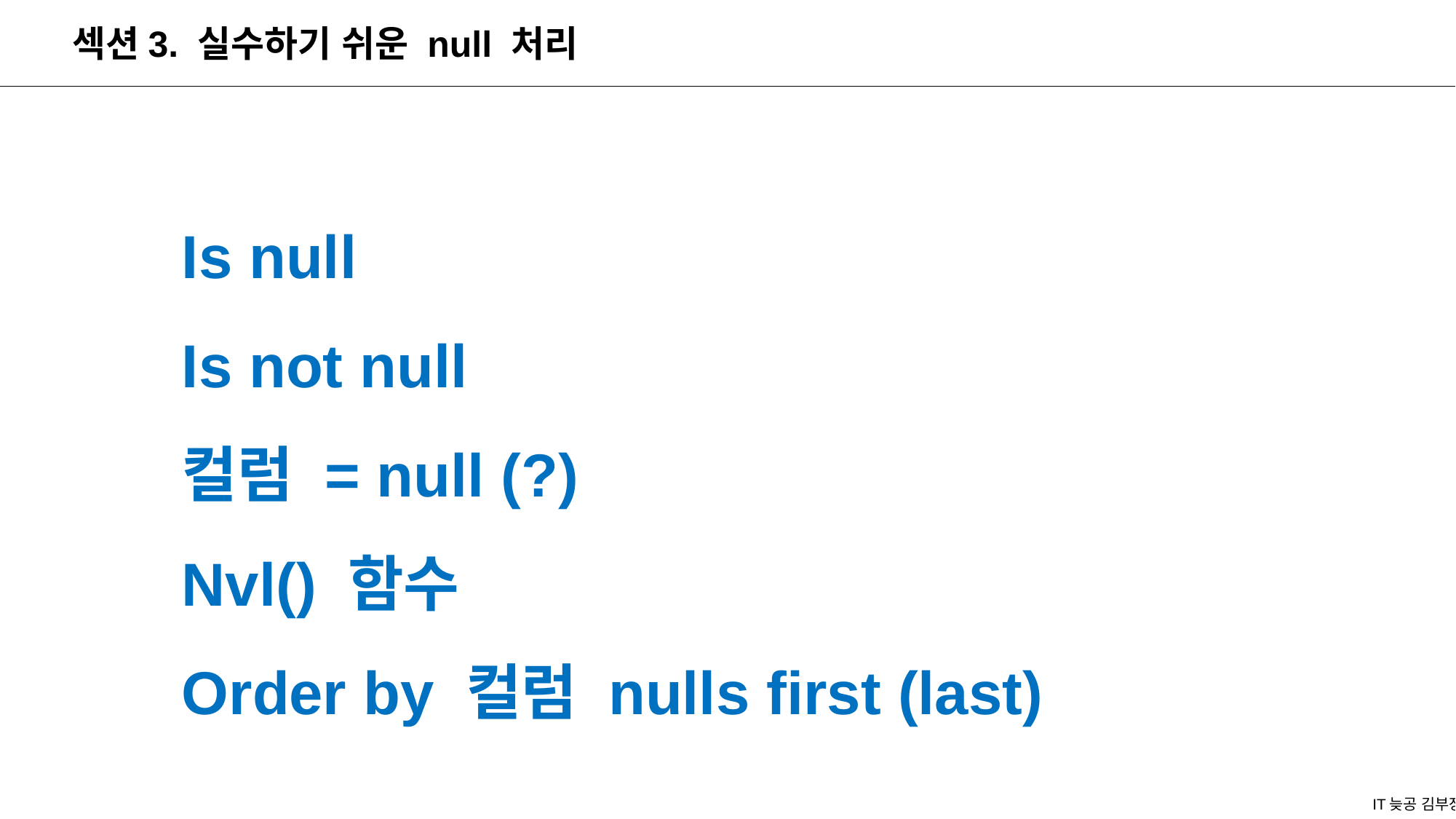

섹션3. 실수하기 쉬운 null 처리
Is null
Is not null
컬럼 = null (?)
Nvl() 함수
Order by 컬럼 nulls first (last)
IT늦공 김부장